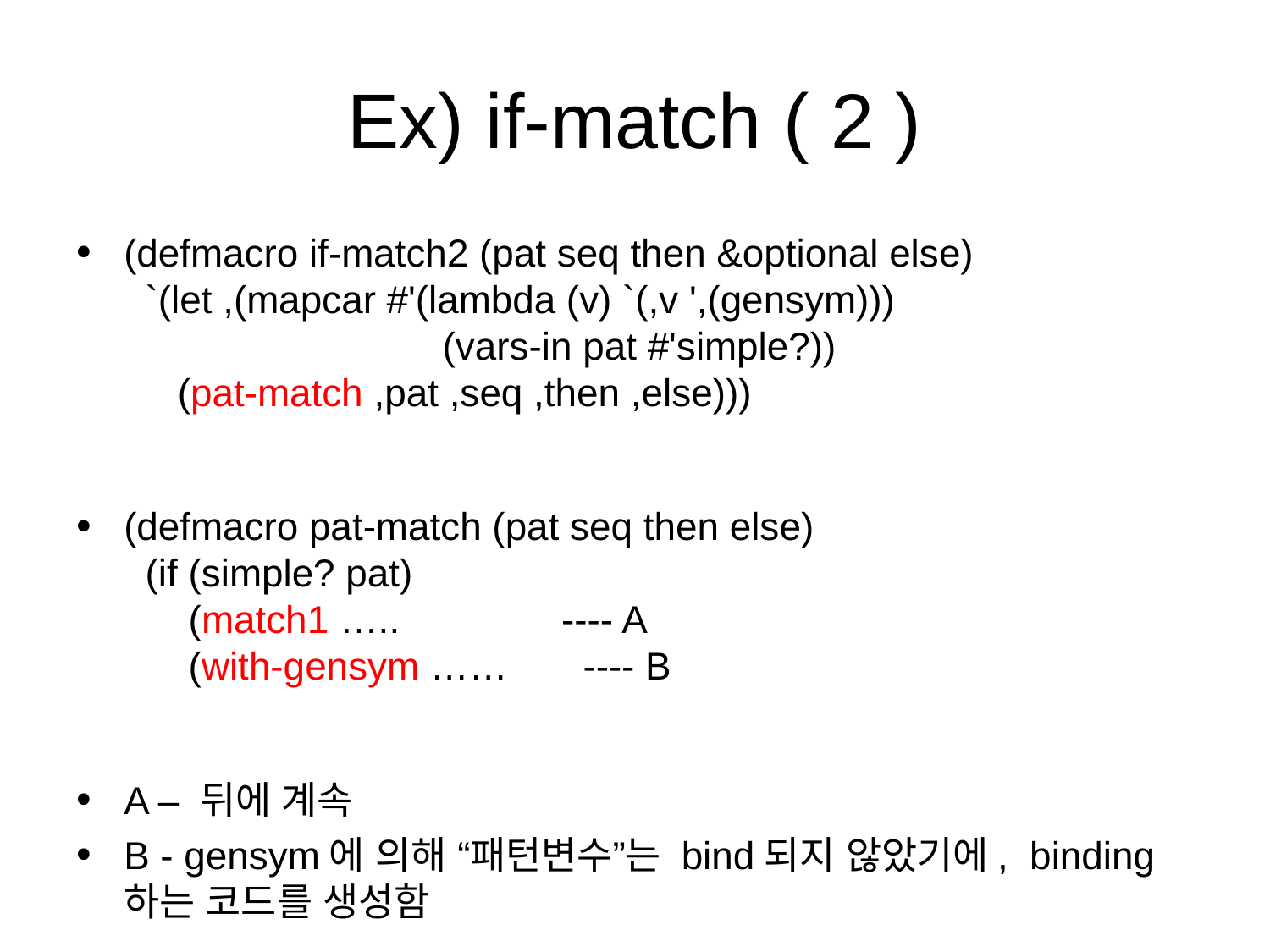

# Ex) if-match ( 2 )
(defmacro if-match2 (pat seq then &optional else)
  `(let ,(mapcar #'(lambda (v) `(,v ',(gensym)))
		      (vars-in pat #'simple?))
     (pat-match ,pat ,seq ,then ,else)))

(defmacro pat-match (pat seq then else)
  (if (simple? pat)
      (match1 …..               ---- A
      (with-gensym ……       ---- B

A – 뒤에 계속
B - gensym에 의해 “패턴변수”는 bind되지 않았기에,  binding하는 코드를 생성함